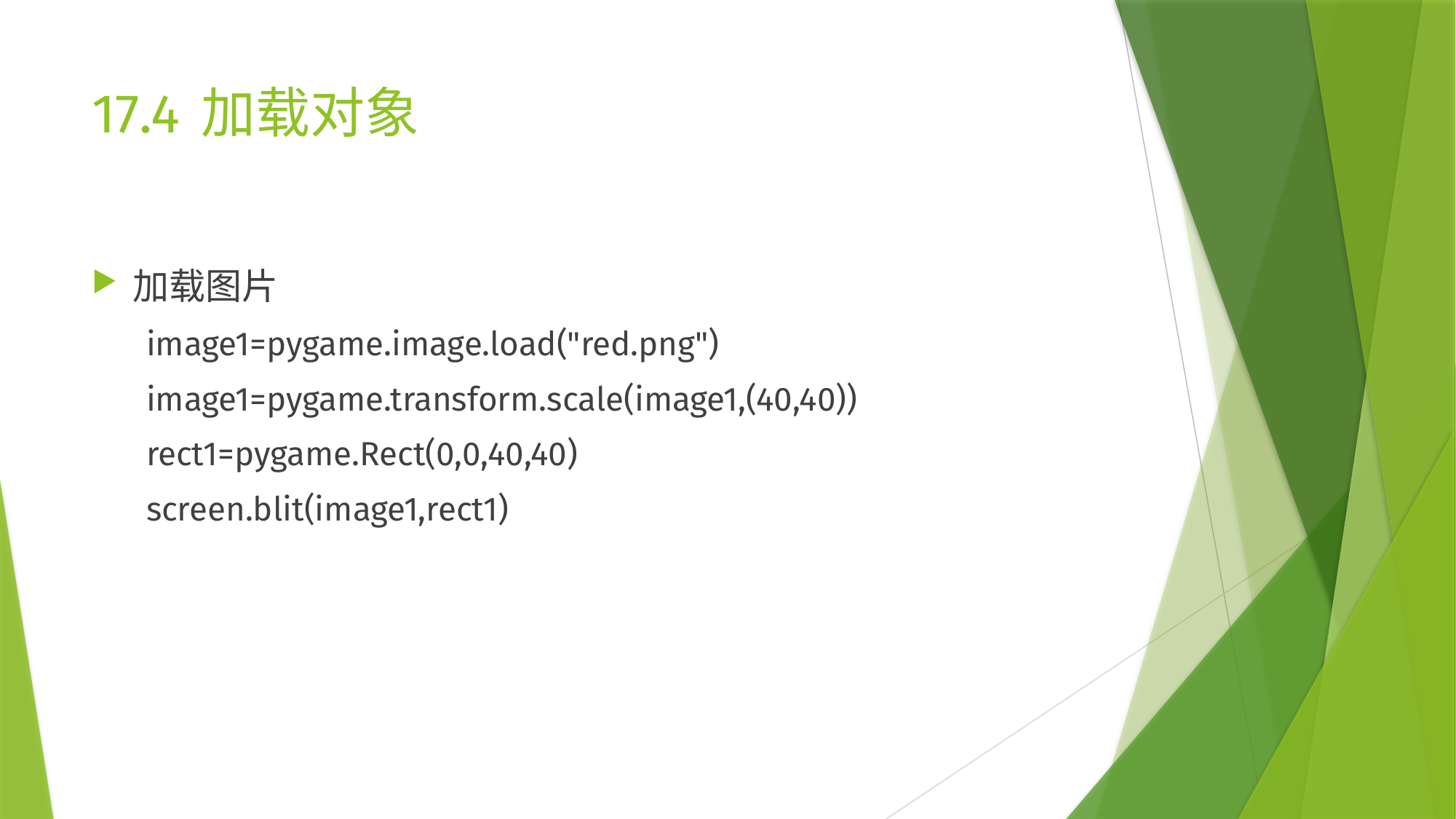

# 17.4	加载对象
加载图片
image1=pygame.image.load("red.png")
image1=pygame.transform.scale(image1,(40,40))
rect1=pygame.Rect(0,0,40,40)
screen.blit(image1,rect1)